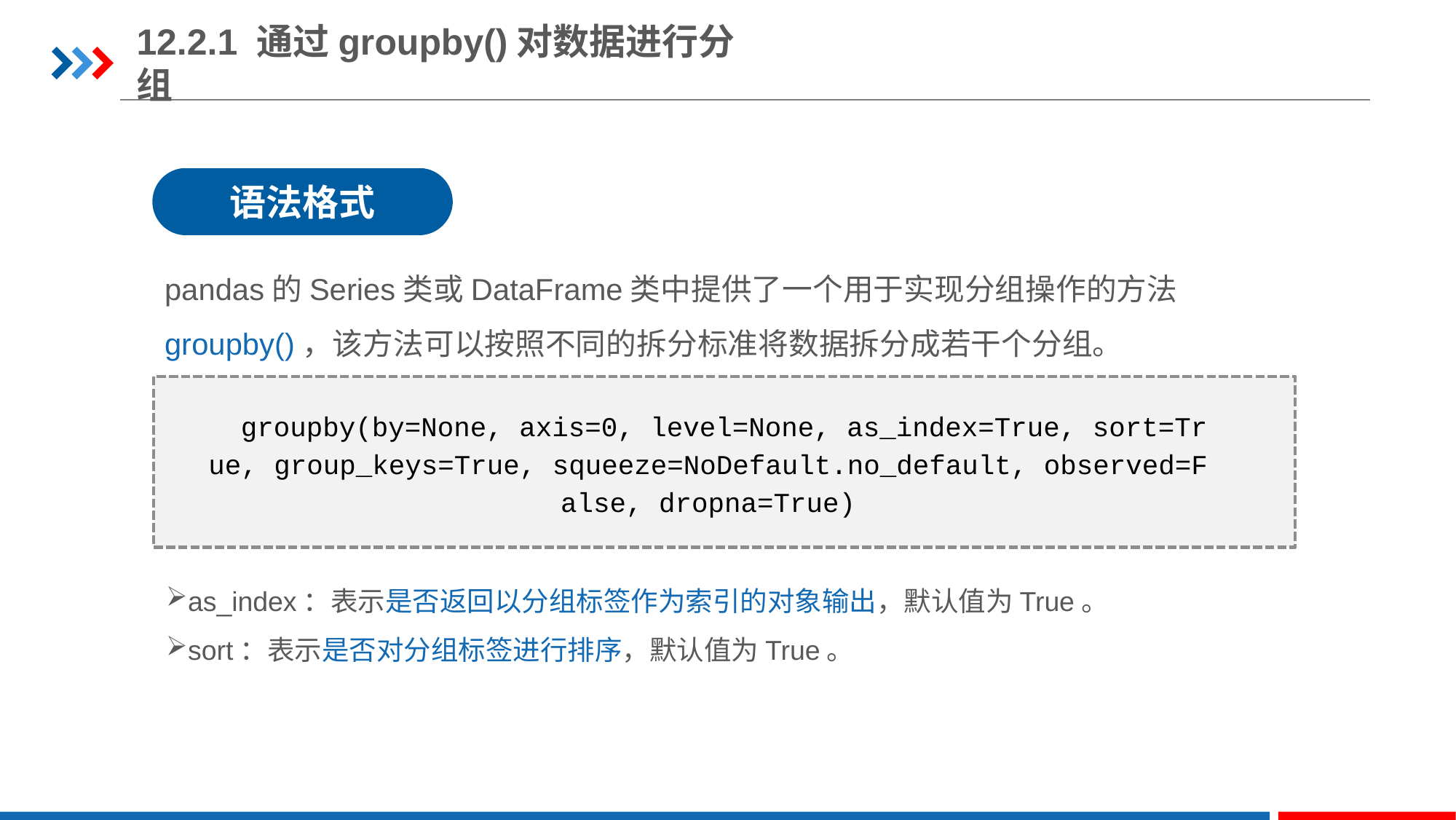

12.2.1 通过groupby()对数据进行分组
语法格式
pandas的Series类或DataFrame类中提供了一个用于实现分组操作的方法groupby()，该方法可以按照不同的拆分标准将数据拆分成若干个分组。

groupby(by=None, axis=0, level=None, as_index=True, sort=True, group_keys=True, squeeze=NoDefault.no_default, observed=False, dropna=True)
as_index：表示是否返回以分组标签作为索引的对象输出，默认值为True。
sort：表示是否对分组标签进行排序，默认值为True。